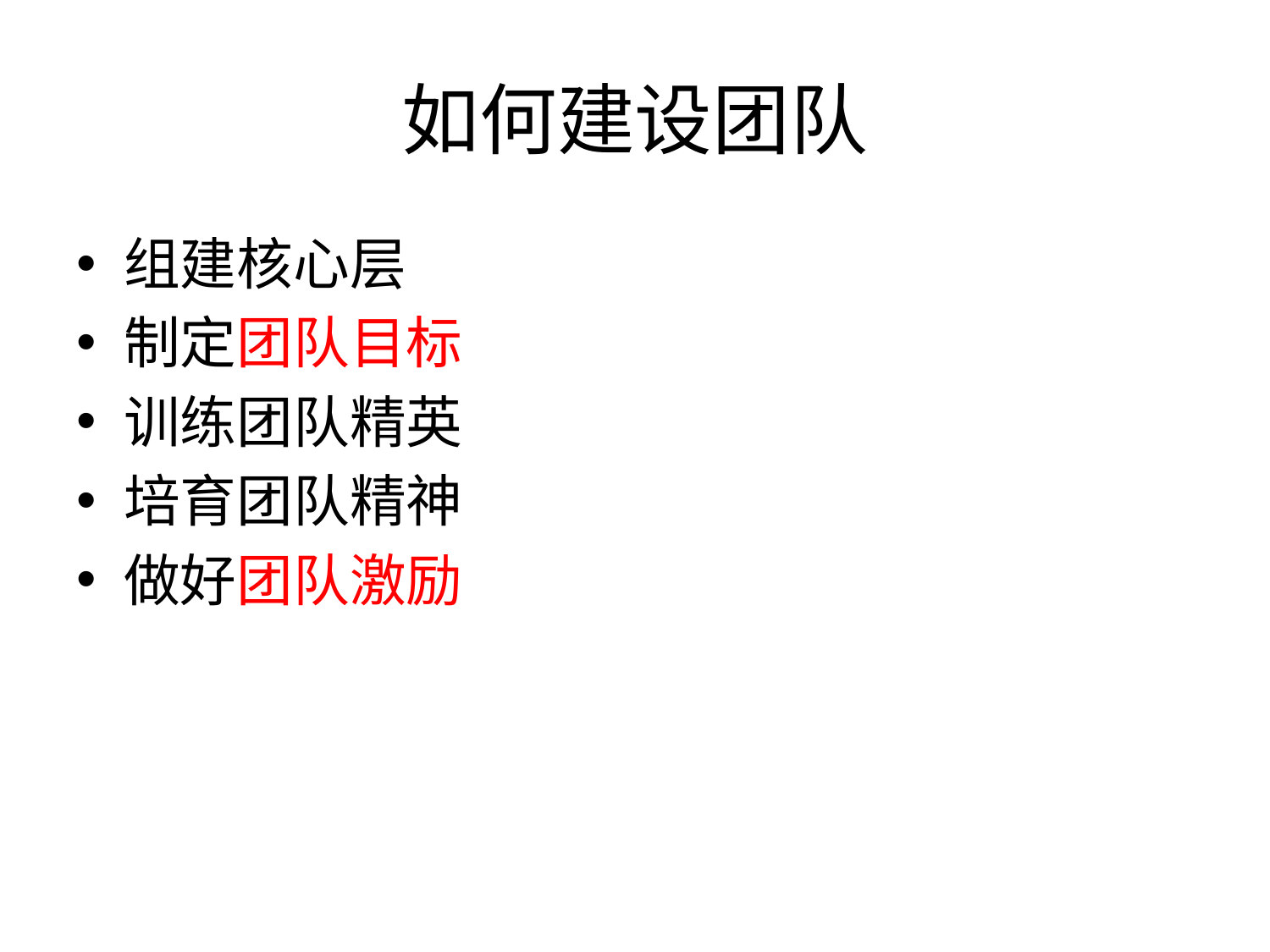

# 如何建设团队
组建核心层
制定团队目标
训练团队精英
培育团队精神
做好团队激励